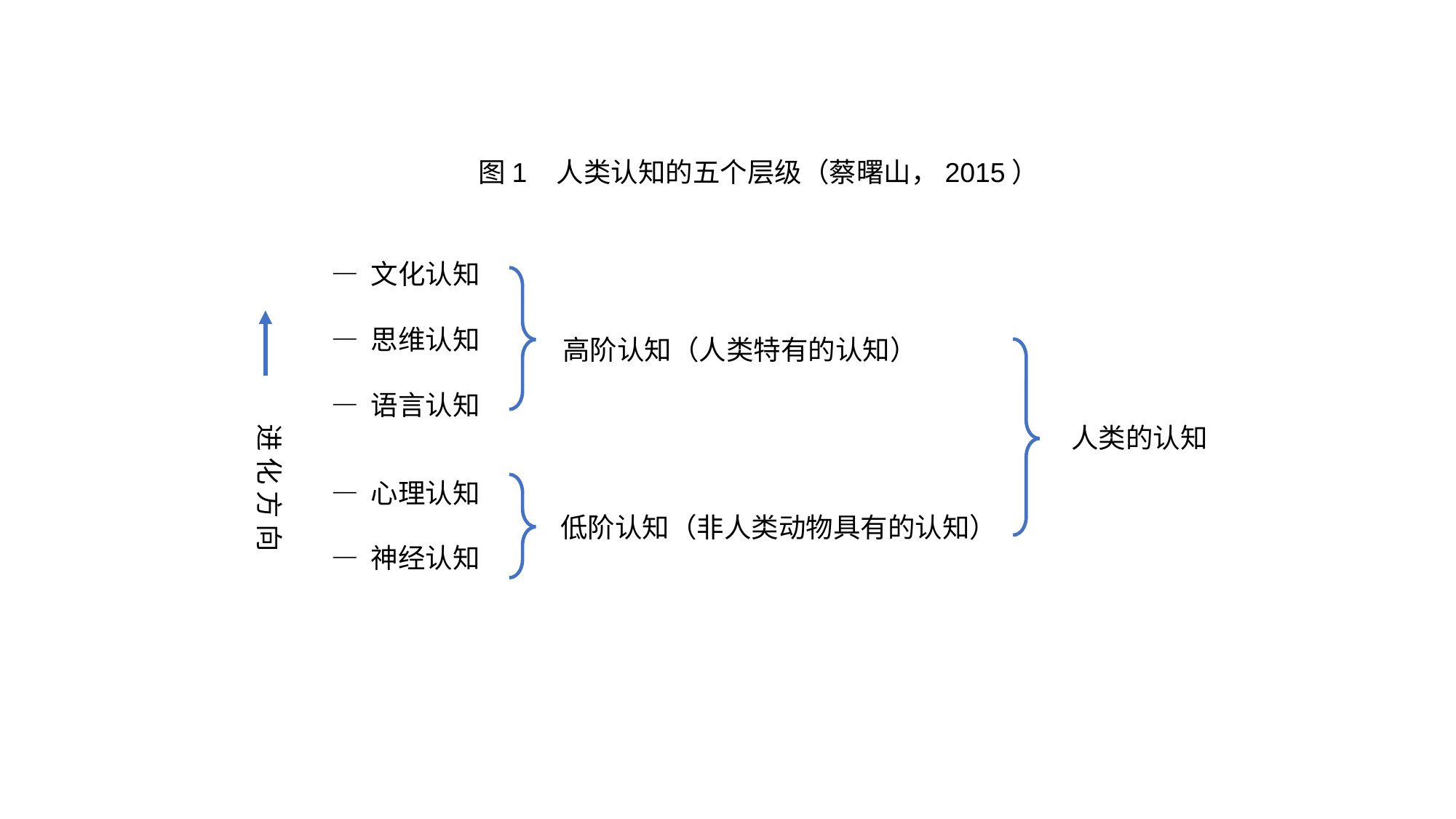

图1   人类认知的五个层级（蔡曙山，2015）
— 文化认知

— 思维认知
高阶认知（人类特有的认知）

— 语言认知
进 化 方 向
人类的认知
— 心理认知

低阶认知（非人类动物具有的认知）
— 神经认知